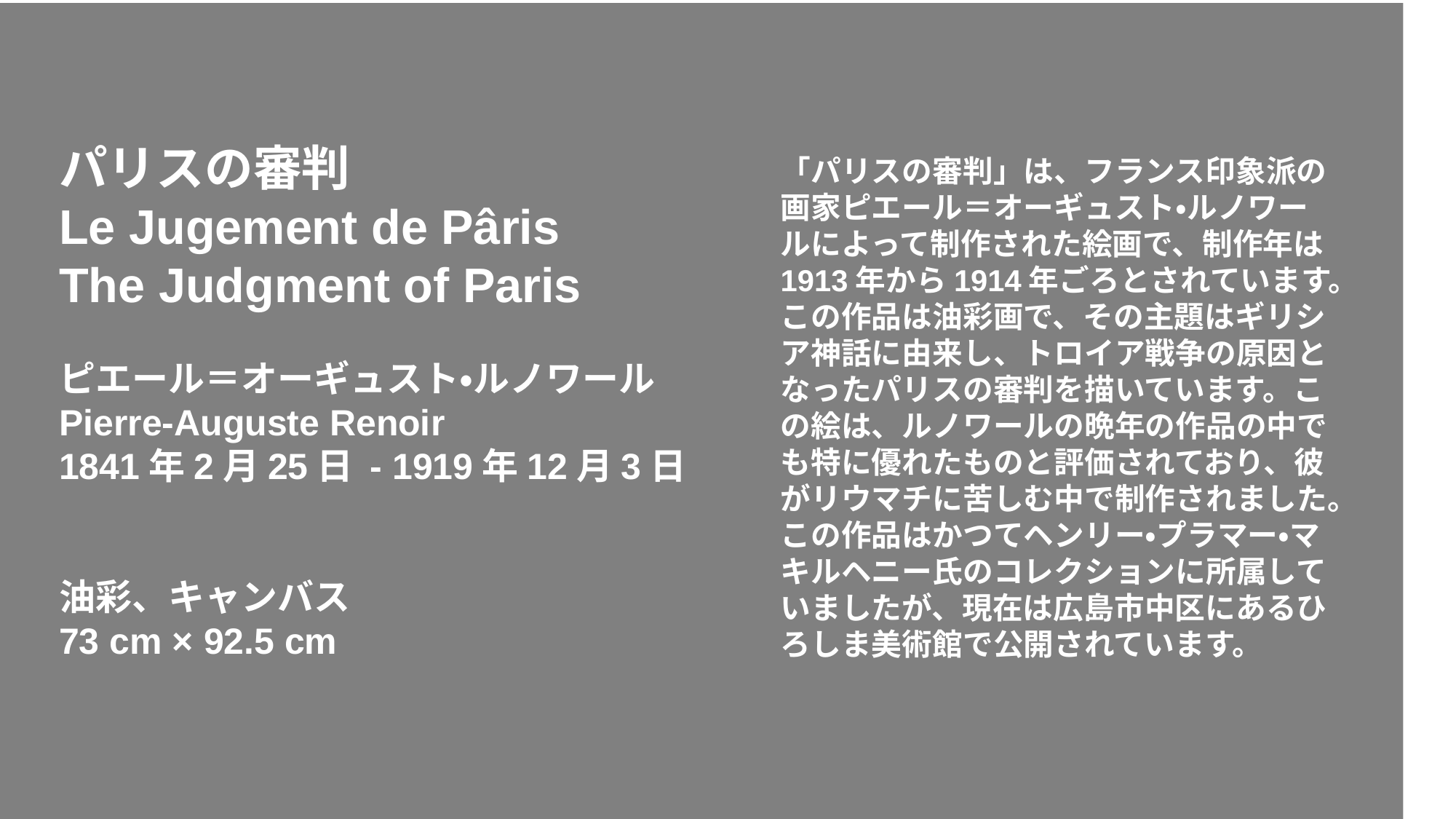

パリスの審判
Le Jugement de Pâris
The Judgment of Paris

ピエール＝オーギュスト・ルノワール
Pierre-Auguste Renoir
1841年2月25日 - 1919年12月3日

油彩、キャンバス
73 cm × 92.5 cm
「パリスの審判」は、フランス印象派の画家ピエール＝オーギュスト・ルノワールによって制作された絵画で、制作年は1913年から1914年ごろとされています。この作品は油彩画で、その主題はギリシア神話に由来し、トロイア戦争の原因となったパリスの審判を描いています。この絵は、ルノワールの晩年の作品の中でも特に優れたものと評価されており、彼がリウマチに苦しむ中で制作されました。この作品はかつてヘンリー・プラマー・マキルヘニー氏のコレクションに所属していましたが、現在は広島市中区にあるひろしま美術館で公開されています。